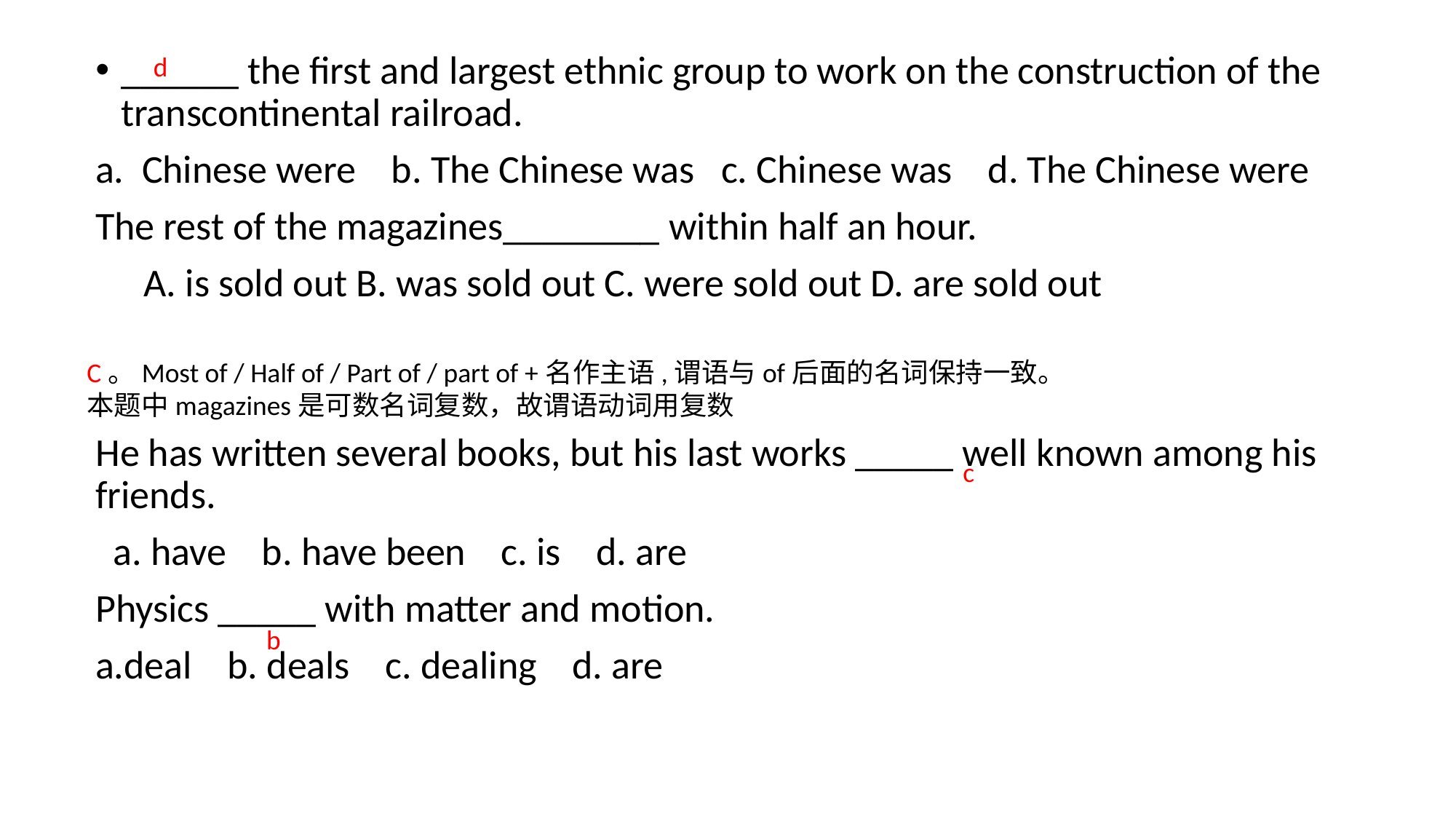

______ the first and largest ethnic group to work on the construction of the transcontinental railroad.
a.  Chinese were    b. The Chinese was   c. Chinese was    d. The Chinese were
The rest of the magazines________ within half an hour.
　A. is sold out B. was sold out C. were sold out D. are sold out

He has written several books, but his last works _____ well known among his friends.
  a. have    b. have been    c. is    d. are
Physics _____ with matter and motion.
a.deal    b. deals    c. dealing    d. are

d
C。Most of / Half of / Part of / part of +名作主语,谓语与of后面的名词保持一致。
本题中magazines是可数名词复数，故谓语动词用复数
c
b